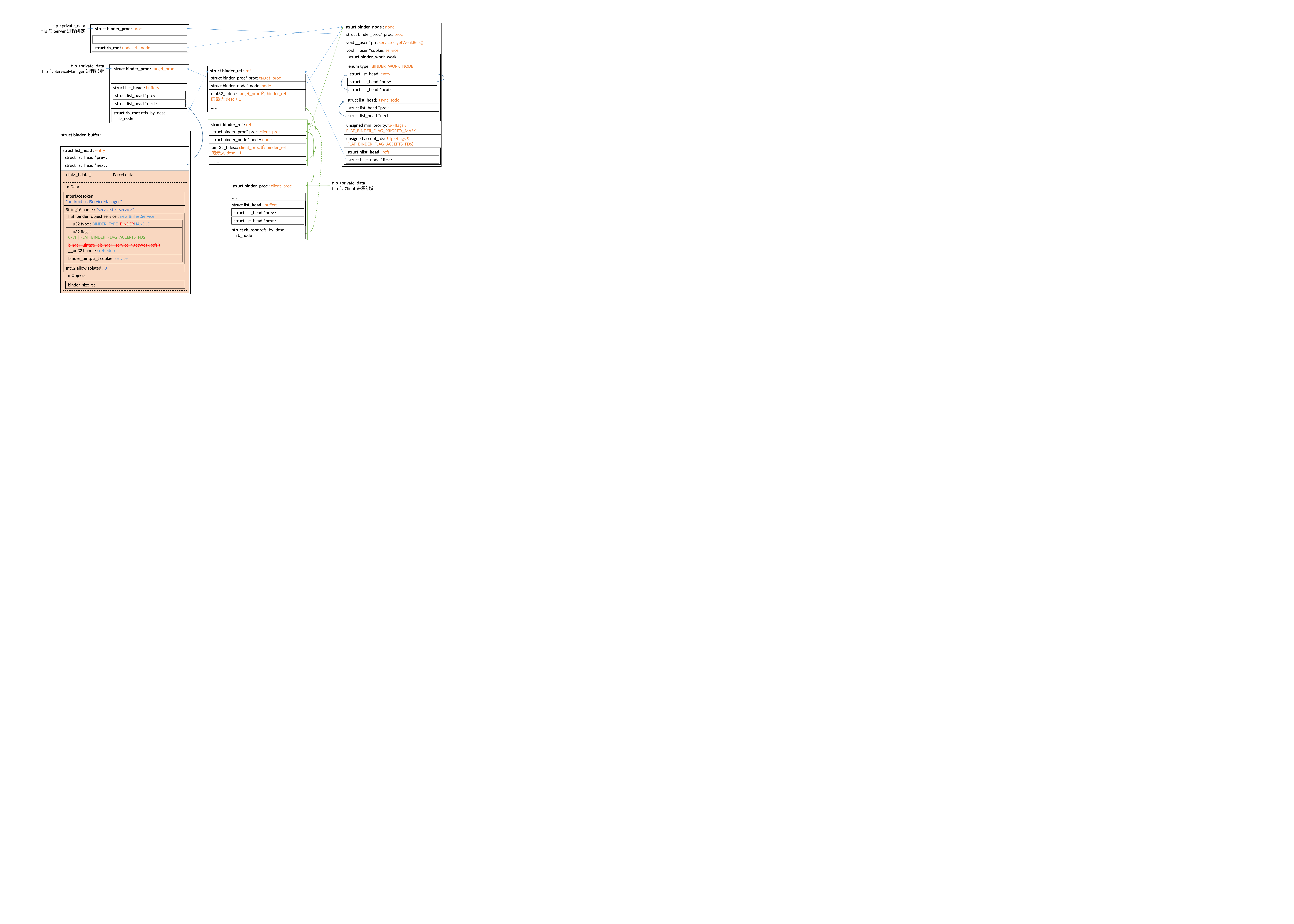

filp->private_data
filp与Server进程绑定

struct binder_proc : proc
… …
struct rb_root nodes.rb_node

struct binder_node : node
struct binder_proc* proc: proc
void __user *ptr: service ->getWeakRefs()
void __user *cookie: service
struct binder_work  work

enum type : BINDER_WORK_NODE
struct list_head: entry

struct list_head *prev:
struct list_head *next:
struct list_head: async_todo

struct list_head *prev:
struct list_head *next:
unsigned min_prority:fp->flags &
FLAT_BINDER_FLAG_PRIORITY_MASK
unsigned accept_fds:!!(fp->flags &
 FLAT_BINDER_FLAG_ACCEPTS_FDS)
struct hlist_head : refs

struct hlist_node *first :
filp->private_data
filp与ServiceManager进程绑定
struct binder_proc : target_proc

… …
struct list_head : buffers

struct list_head *prev :
struct list_head *next :
struct rb_root refs_by_desc
    rb_node

struct binder_ref : ref
struct binder_proc* proc: target_proc
struct binder_node* node: node
uint32_t desc: target_proc的binder_ref
的最大desc + 1
… …

struct binder_ref : ref
struct binder_proc* proc: client_proc
struct binder_node* node: node
uint32_t desc: client_proc的binder_ref
的最大desc + 1
… …

struct binder_buffer:
……
struct list_head : entry

struct list_head *prev :
struct list_head *next :
uint8_t data[]:                    Parcel data

mData

InterfaceToken:
“android.os.IServiceManager”
String16 name : “service.testservice”
flat_binder_object service : new BnTestService

__u32 type : BINDER_TYPE_BINDERHANDLE
__u32 flags :
0x7f | FLAT_BINDER_FLAG_ACCEPTS_FDS
binder_uintptr_t binder : service ->getWeakRefs()
__uu32 handle : ref->desc
binder_uintptr_t cookie: service
Int32 allowIsolated : 0
mObjects
binder_size_t :

filp->private_data
filp与Client进程绑定
struct binder_proc : client_proc

… …
struct list_head : buffers

struct list_head *prev :
struct list_head *next :
struct rb_root refs_by_desc
    rb_node